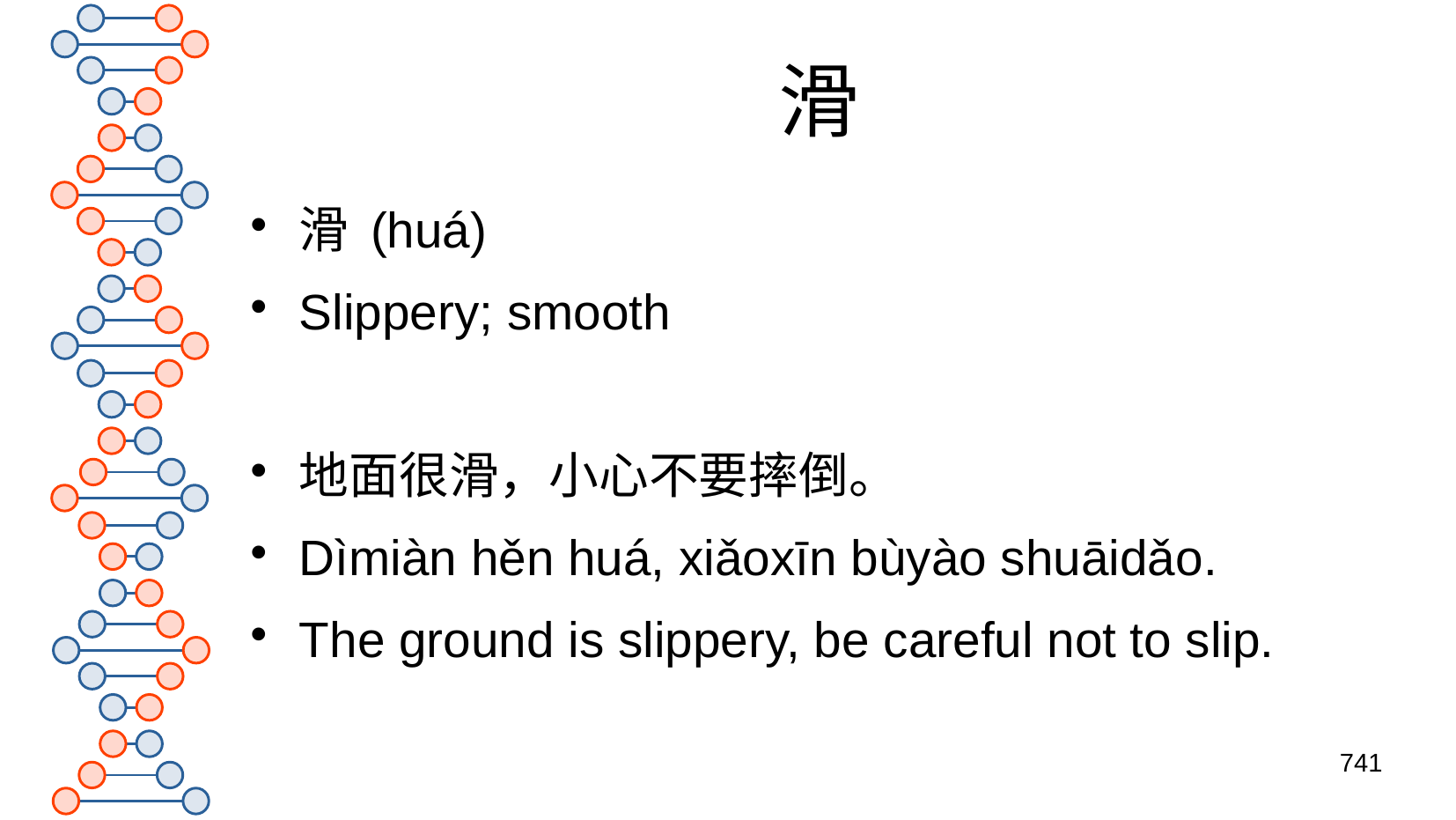

# 滑
滑 (huá)
Slippery; smooth

地面很滑，小心不要摔倒。
Dìmiàn hěn huá, xiǎoxīn bùyào shuāidǎo.
The ground is slippery, be careful not to slip.

741